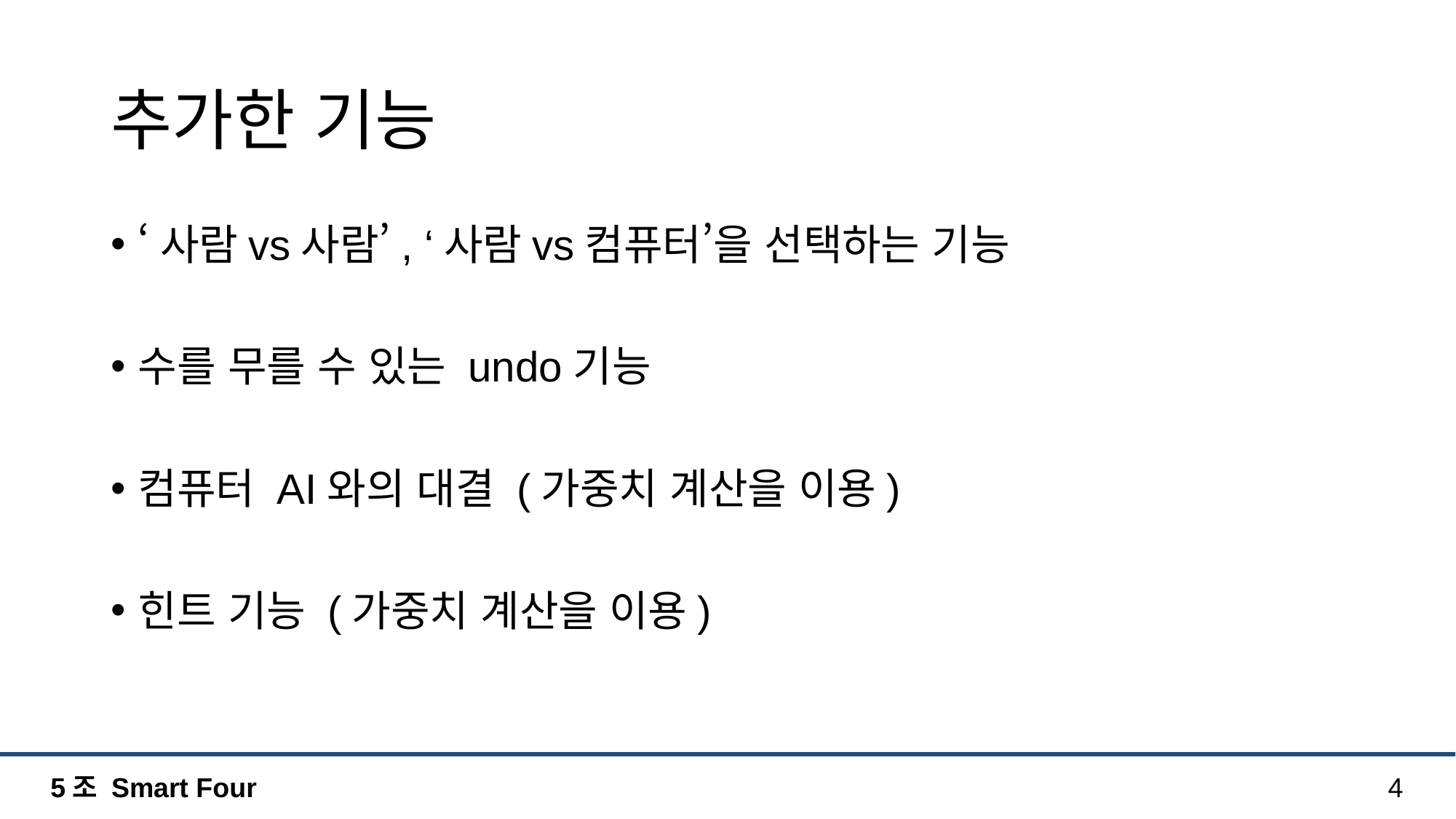

# 추가한 기능
‘사람vs사람’, ‘사람vs컴퓨터’을 선택하는 기능

수를 무를 수 있는 undo기능

컴퓨터 AI와의 대결 (가중치 계산을 이용)

힌트 기능 (가중치 계산을 이용)